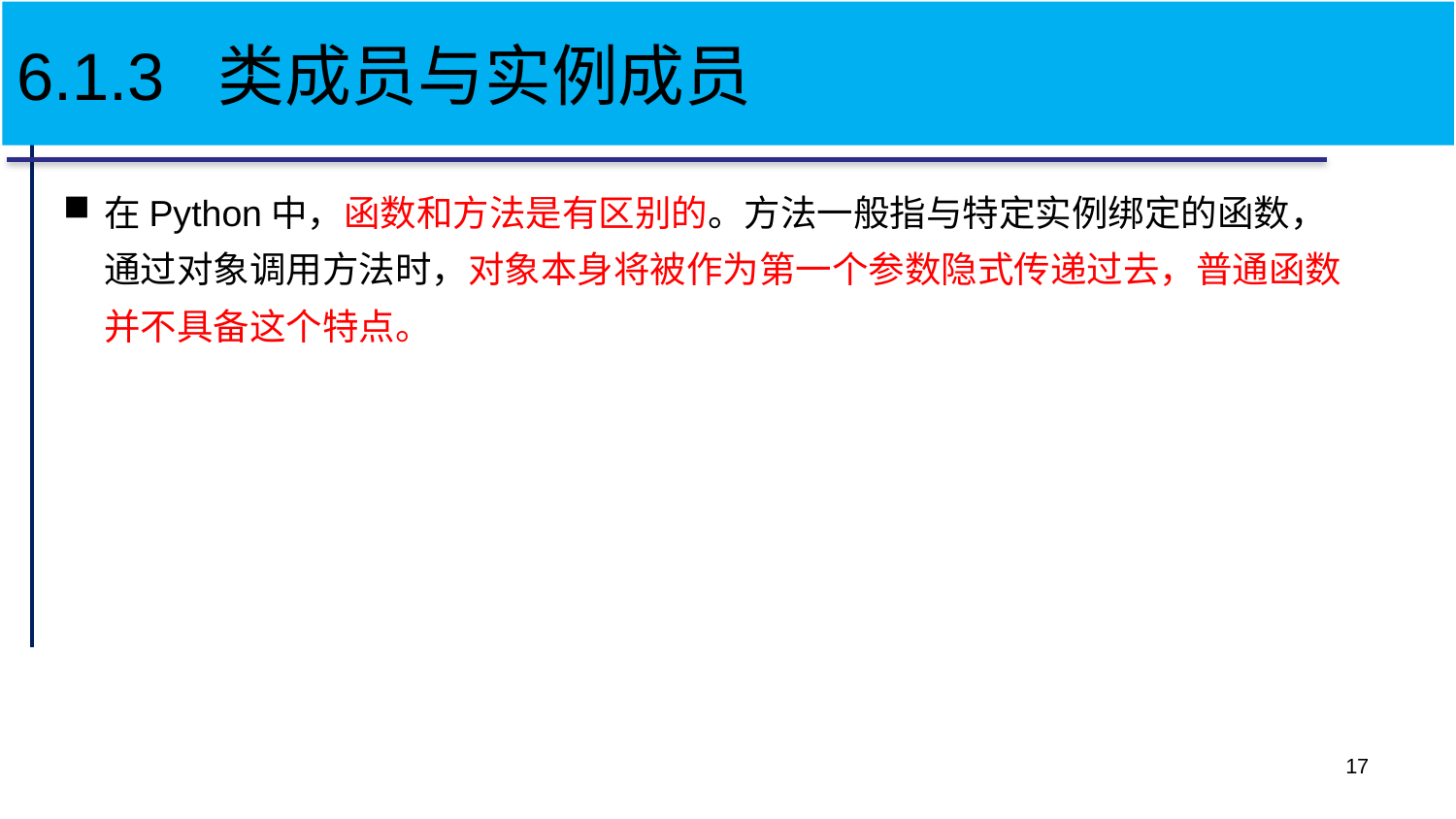

# 6.1.3  类成员与实例成员
在Python中，函数和方法是有区别的。方法一般指与特定实例绑定的函数，通过对象调用方法时，对象本身将被作为第一个参数隐式传递过去，普通函数并不具备这个特点。

17